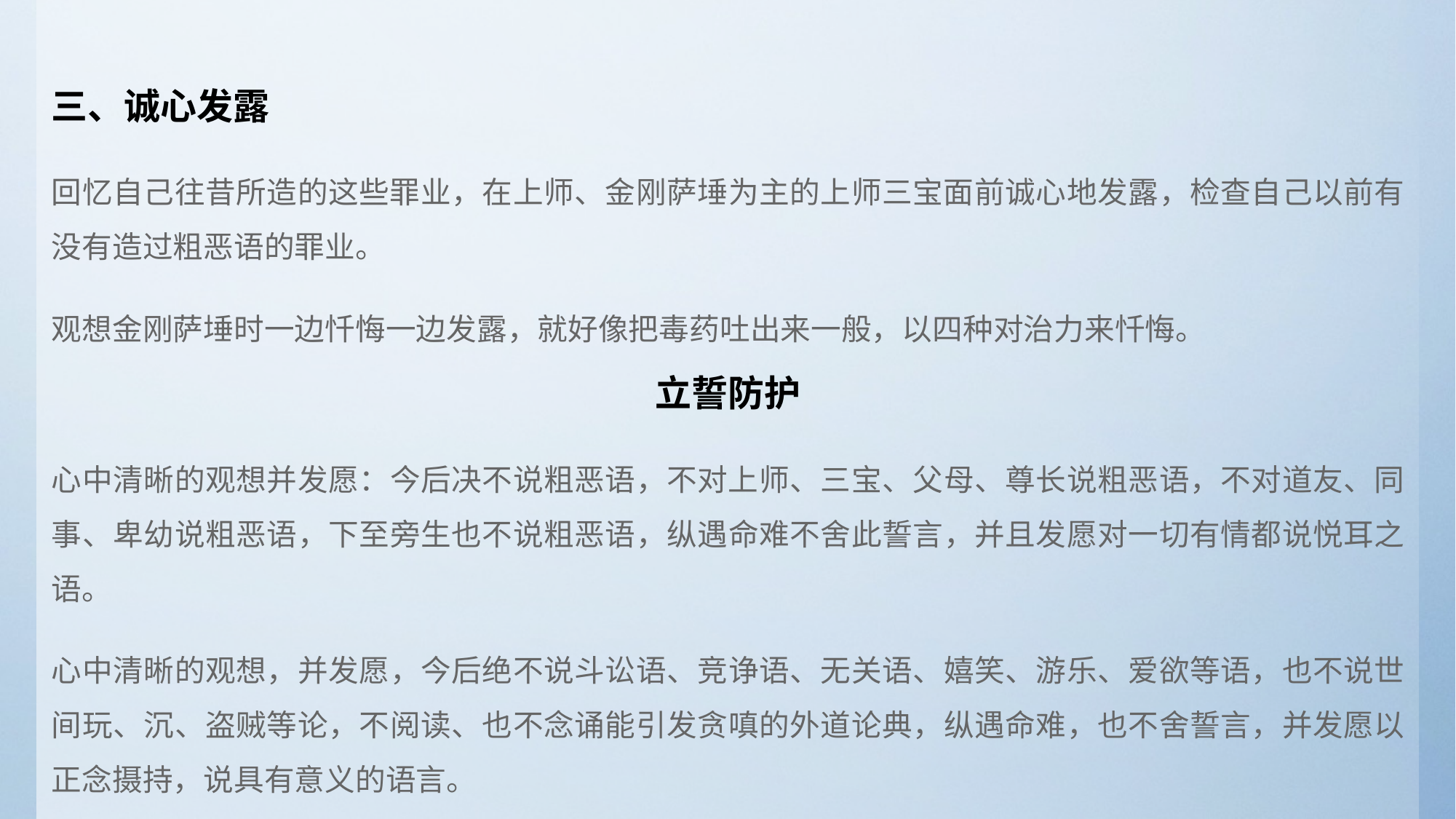

三、诚心发露
回忆自己往昔所造的这些罪业，在上师、金刚萨埵为主的上师三宝面前诚心地发露，检查自己以前有没有造过粗恶语的罪业。
观想金刚萨埵时一边忏悔一边发露，就好像把毒药吐出来一般，以四种对治力来忏悔。
立誓防护
心中清晰的观想并发愿：今后决不说粗恶语，不对上师、三宝、父母、尊长说粗恶语，不对道友、同事、卑幼说粗恶语，下至旁生也不说粗恶语，纵遇命难不舍此誓言，并且发愿对一切有情都说悦耳之语。
心中清晰的观想，并发愿，今后绝不说斗讼语、竞诤语、无关语、嬉笑、游乐、爱欲等语，也不说世间玩、沉、盗贼等论，不阅读、也不念诵能引发贪嗔的外道论典，纵遇命难，也不舍誓言，并发愿以正念摄持，说具有意义的语言。